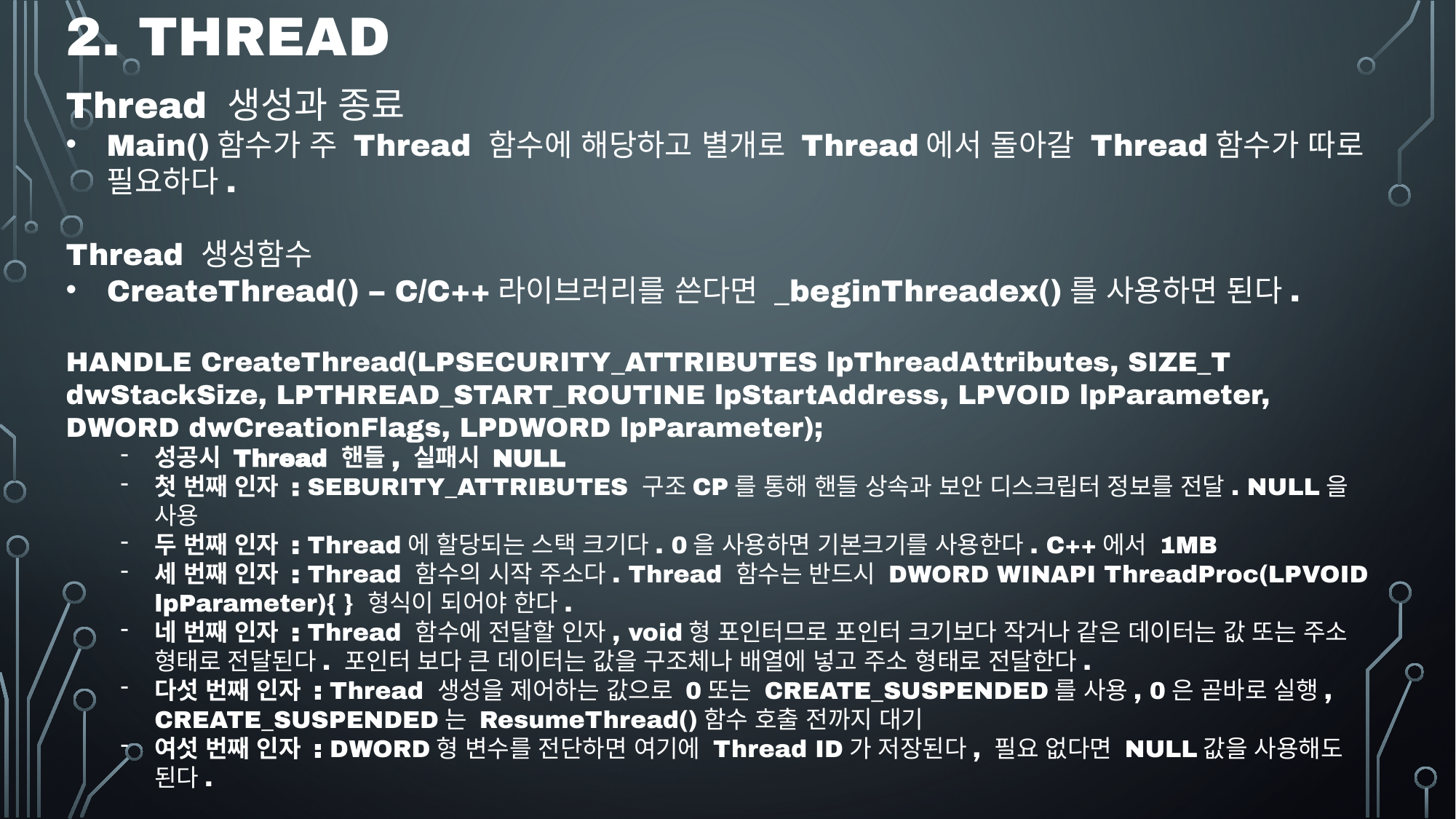

# 2. Thread
Thread 생성과 종료
Main()함수가 주 Thread 함수에 해당하고 별개로 Thread에서 돌아갈 Thread함수가 따로 필요하다.

Thread 생성함수
CreateThread() – C/C++라이브러리를 쓴다면 _beginThreadex()를 사용하면 된다.

HANDLE CreateThread(LPSECURITY_ATTRIBUTES lpThreadAttributes, SIZE_T dwStackSize, LPTHREAD_START_ROUTINE lpStartAddress, LPVOID lpParameter, DWORD dwCreationFlags, LPDWORD lpParameter);
성공시 Thread 핸들, 실패시 NULL
첫 번째 인자 : SEBURITY_ATTRIBUTES 구조CP를 통해 핸들 상속과 보안 디스크립터 정보를 전달. NULL을 사용
두 번째 인자 : Thread에 할당되는 스택 크기다. 0을 사용하면 기본크기를 사용한다. C++에서 1MB
세 번째 인자 : Thread 함수의 시작 주소다. Thread 함수는 반드시 DWORD WINAPI ThreadProc(LPVOID lpParameter){ } 형식이 되어야 한다.
네 번째 인자 : Thread 함수에 전달할 인자, void형 포인터므로 포인터 크기보다 작거나 같은 데이터는 값 또는 주소 형태로 전달된다. 포인터 보다 큰 데이터는 값을 구조체나 배열에 넣고 주소 형태로 전달한다.
다섯 번째 인자 : Thread 생성을 제어하는 값으로 0또는 CREATE_SUSPENDED를 사용, 0은 곧바로 실행, CREATE_SUSPENDED는 ResumeThread()함수 호출 전까지 대기
여섯 번째 인자 : DWORD형 변수를 전단하면 여기에 Thread ID가 저장된다, 필요 없다면 NULL값을 사용해도 된다.